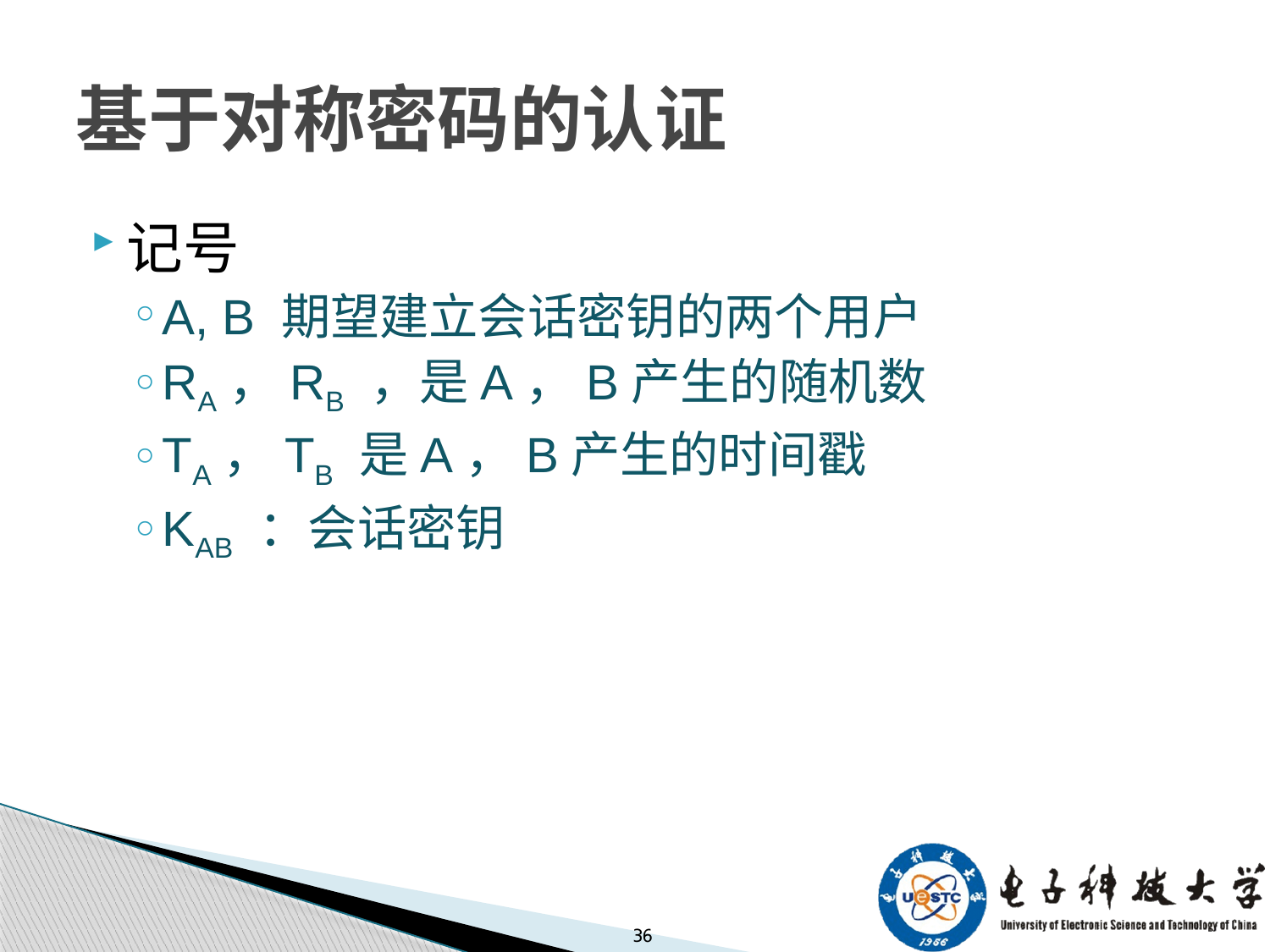

# 基于对称密码的认证
记号
A, B 期望建立会话密钥的两个用户
RA，RB ，是A，B产生的随机数
TA，TB 是A，B产生的时间戳
KAB ：会话密钥

36